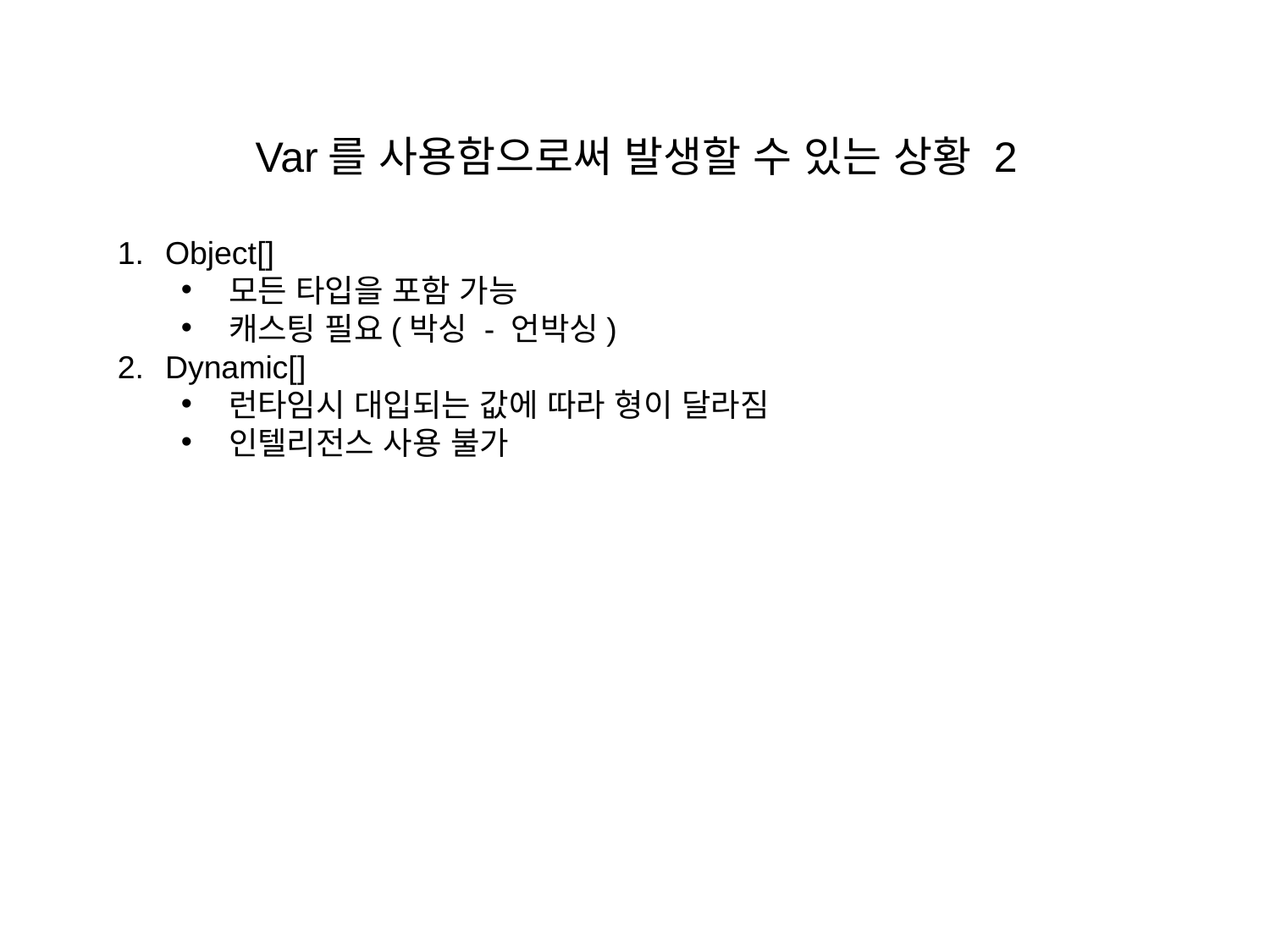

# Var를 사용함으로써 발생할 수 있는 상황 2
Object[]
모든 타입을 포함 가능
캐스팅 필요(박싱 - 언박싱)
Dynamic[]
런타임시 대입되는 값에 따라 형이 달라짐
인텔리전스 사용 불가